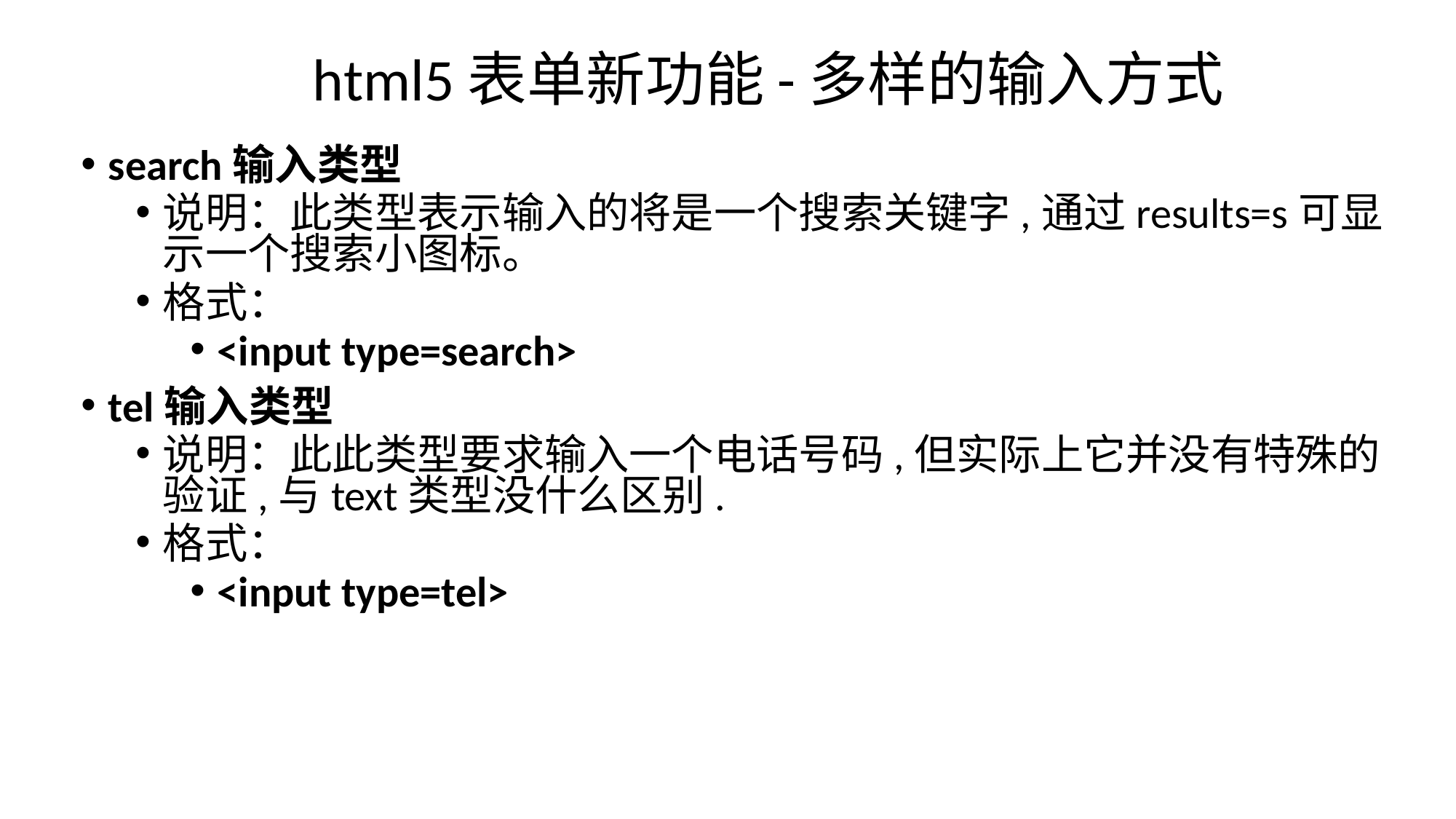

# html5表单新功能-多样的输入方式
search输入类型
说明：此类型表示输入的将是一个搜索关键字,通过results=s可显示一个搜索小图标。
格式：
<input type=search>
tel输入类型
说明：此此类型要求输入一个电话号码,但实际上它并没有特殊的验证,与text类型没什么区别.
格式：
<input type=tel>